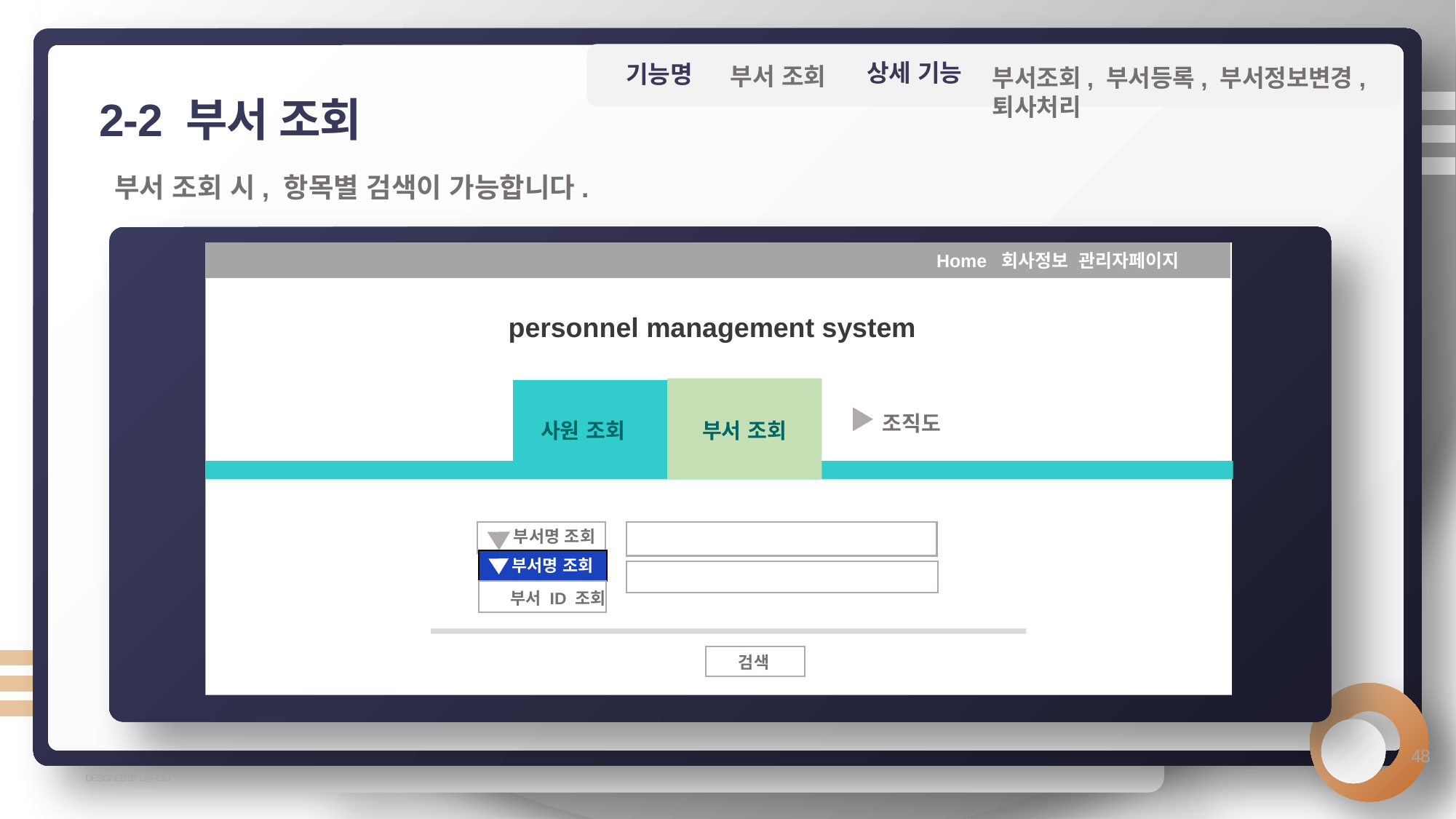

상세 기능
기능명
부서 조회
부서조회, 부서등록, 부서정보변경, 퇴사처리
2-2 부서 조회
부서 조회 시, 항목별 검색이 가능합니다.

Home  회사정보  관리자페이지
personnel management system

조직도

부서 조회
사원 조회

부서명 조회

부서명 조회

부서 ID 조회

   검색

48
DESIGNED BY L@RGO